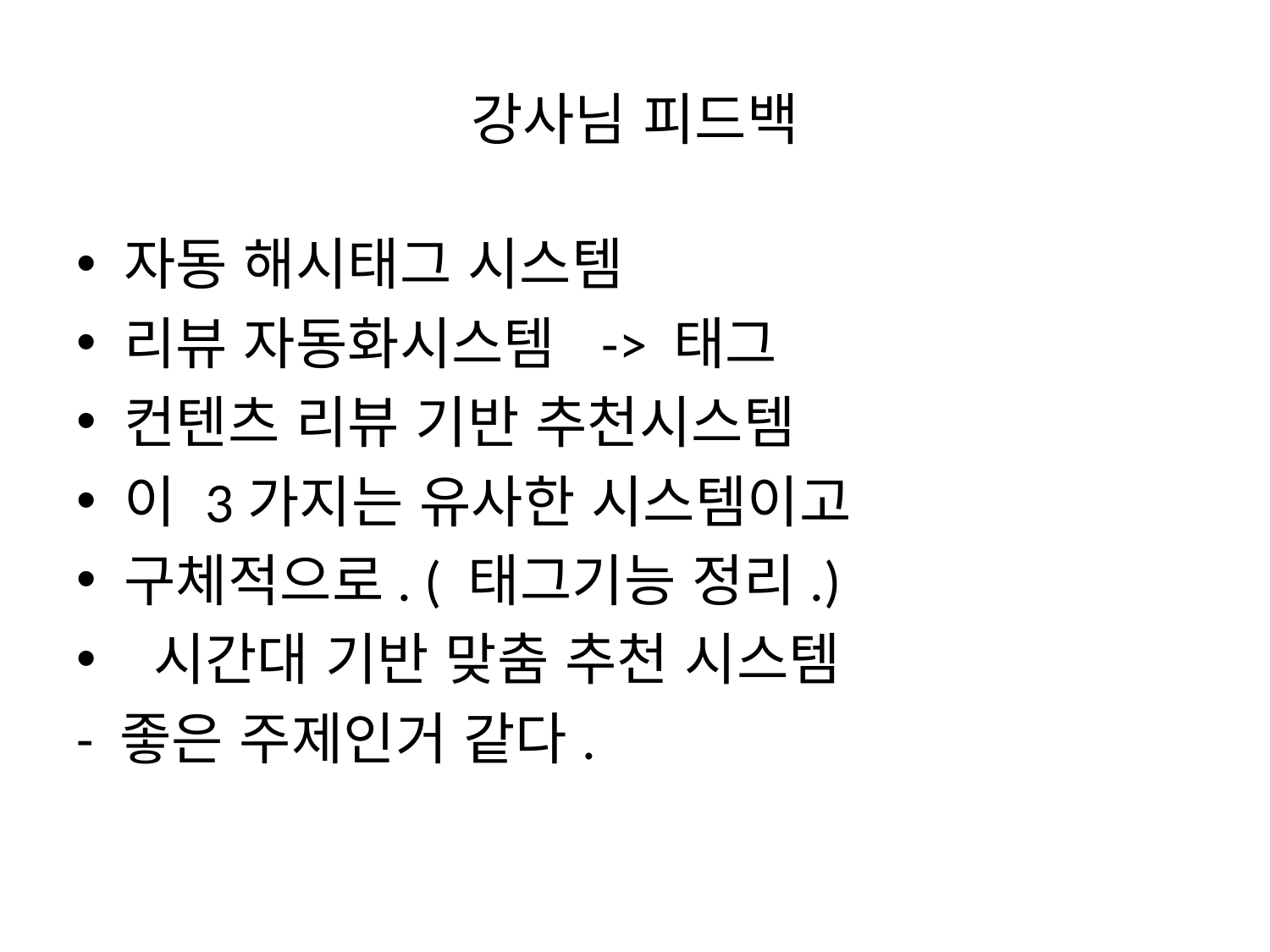

# 강사님 피드백
자동 해시태그 시스템
리뷰 자동화시스템  -> 태그
컨텐츠 리뷰 기반 추천시스템
이 3가지는 유사한 시스템이고
구체적으로. ( 태그기능 정리.)
 시간대 기반 맞춤 추천 시스템
- 좋은 주제인거 같다.